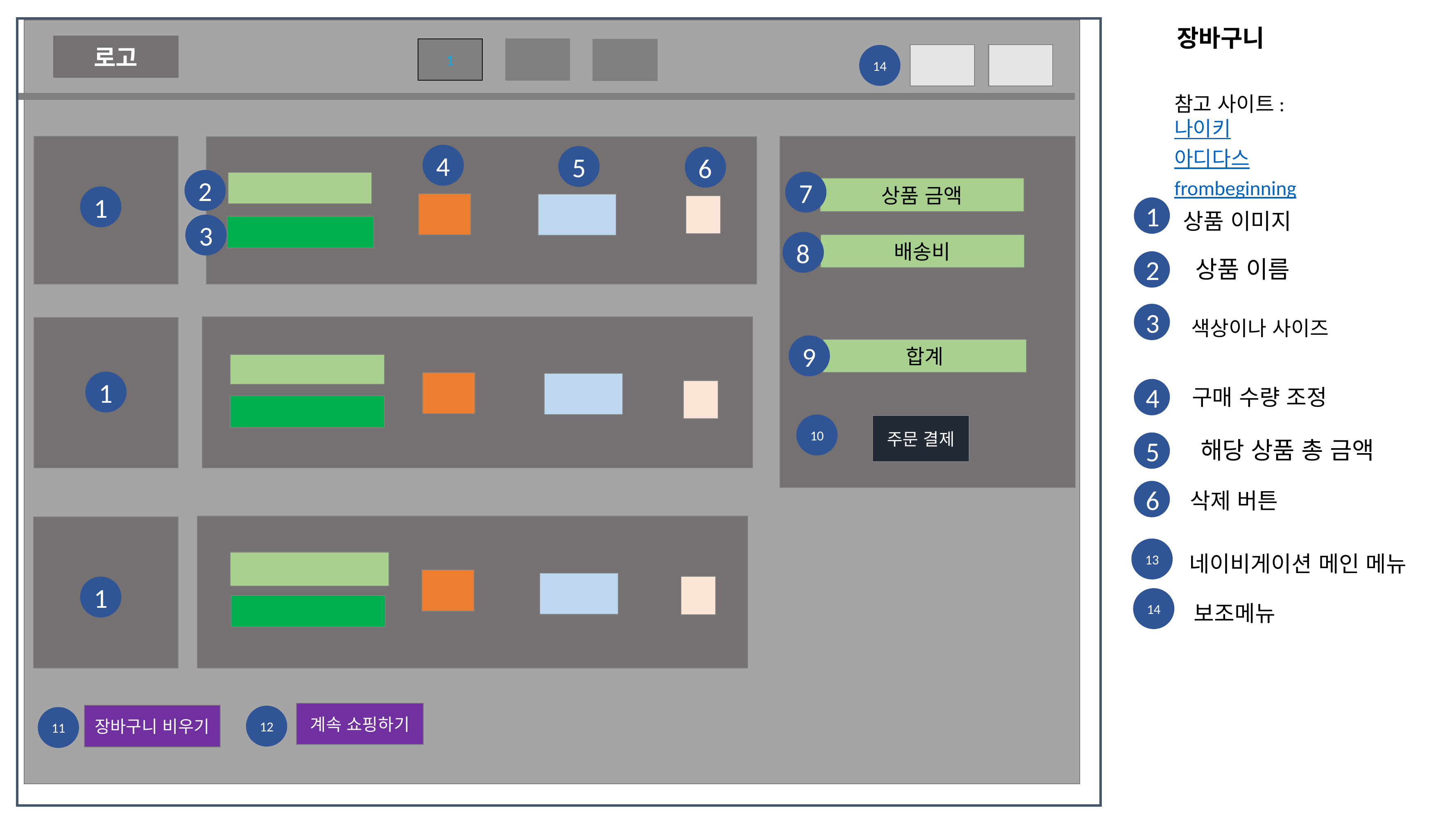

장바구니
로고
1

14
참고 사이트:
나이키
아디다스
frombeginning

4
5
6
2

7
상품 금액
1

1
상품 이미지
3

8
배송비
상품 이름
2
3
색상이나 사이즈

9
합계

1

4
구매 수량 조정

10
주문 결제
해당 상품 총 금액
5
6
삭제 버튼

13
네이비게이션 메인 메뉴

1
14

보조메뉴
계속 쇼핑하기
장바구니 비우기
12
11